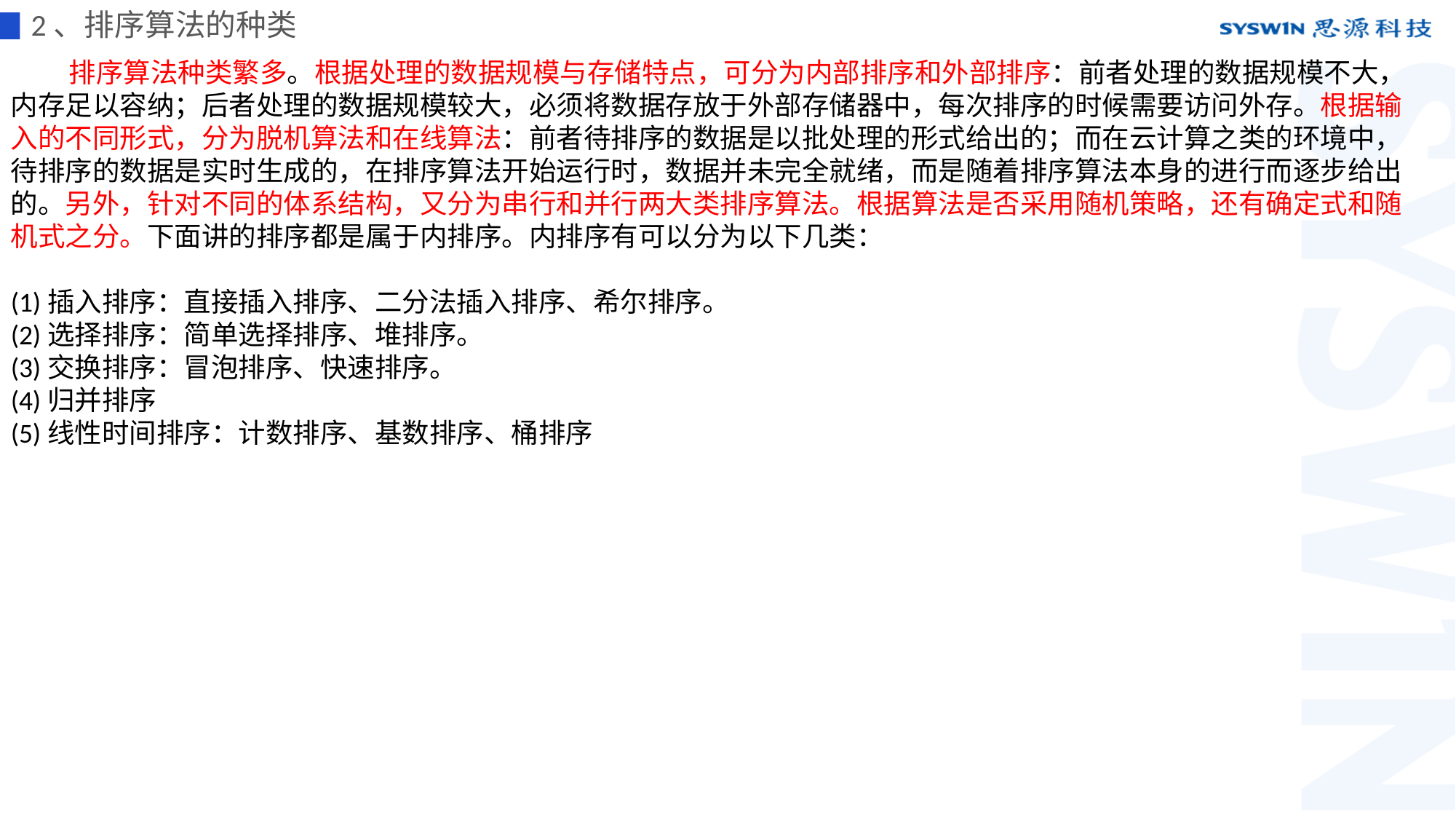

2、排序算法的种类

　     排序算法种类繁多。根据处理的数据规模与存储特点，可分为内部排序和外部排序：前者处理的数据规模不大，内存足以容纳；后者处理的数据规模较大，必须将数据存放于外部存储器中，每次排序的时候需要访问外存。根据输入的不同形式，分为脱机算法和在线算法：前者待排序的数据是以批处理的形式给出的；而在云计算之类的环境中，待排序的数据是实时生成的，在排序算法开始运行时，数据并未完全就绪，而是随着排序算法本身的进行而逐步给出的。另外，针对不同的体系结构，又分为串行和并行两大类排序算法。根据算法是否采用随机策略，还有确定式和随机式之分。下面讲的排序都是属于内排序。内排序有可以分为以下几类：
(1)插入排序：直接插入排序、二分法插入排序、希尔排序。
(2)选择排序：简单选择排序、堆排序。
(3)交换排序：冒泡排序、快速排序。
(4)归并排序
(5)线性时间排序：计数排序、基数排序、桶排序